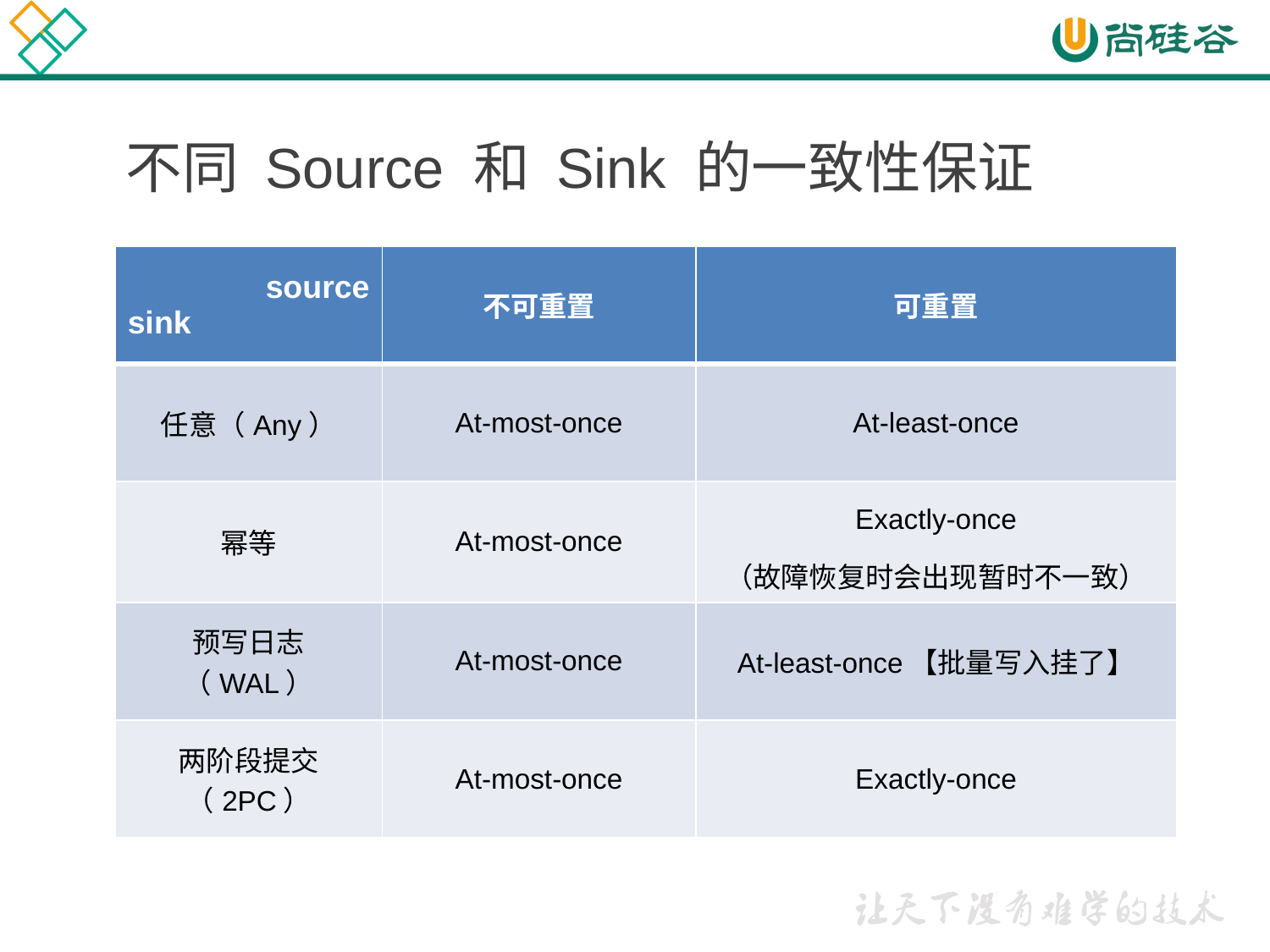

不同 Source 和 Sink 的一致性保证
| source sink | 不可重置 | 可重置 |
| --- | --- | --- |
| 任意（Any） | At-most-once | At-least-once |
| 幂等 | At-most-once | Exactly-once （故障恢复时会出现暂时不一致） |
| 预写日志（WAL） | At-most-once | At-least-once【批量写入挂了】 |
| 两阶段提交（2PC） | At-most-once | Exactly-once |